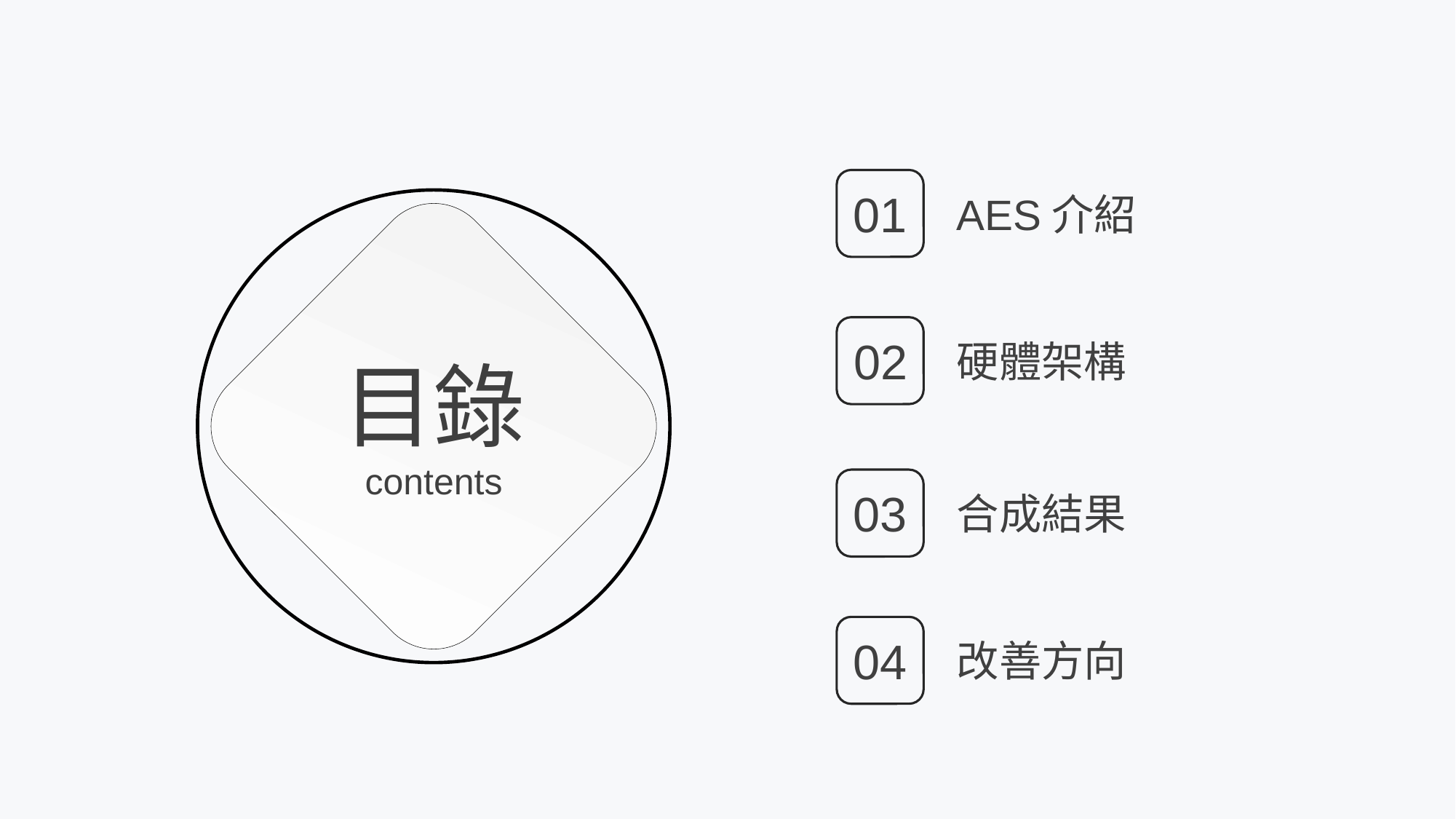

01
AES介紹

02
硬體架構
目錄
contents

03
合成結果

04
改善方向